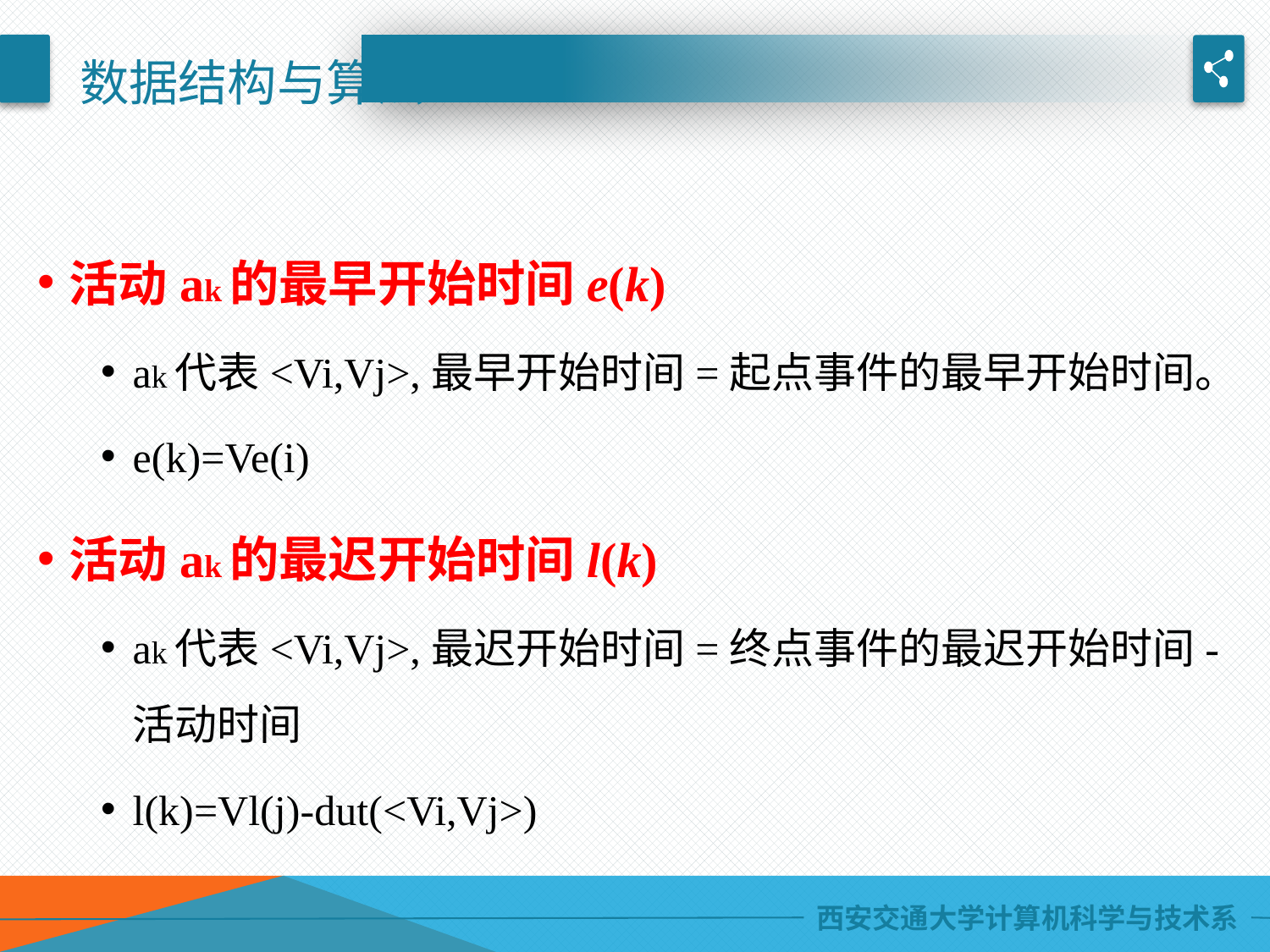

活动ak的最早开始时间e(k)
ak代表<Vi,Vj>,最早开始时间=起点事件的最早开始时间。
e(k)=Ve(i)
活动ak的最迟开始时间l(k)
ak代表<Vi,Vj>,最迟开始时间=终点事件的最迟开始时间-活动时间
l(k)=Vl(j)-dut(<Vi,Vj>)